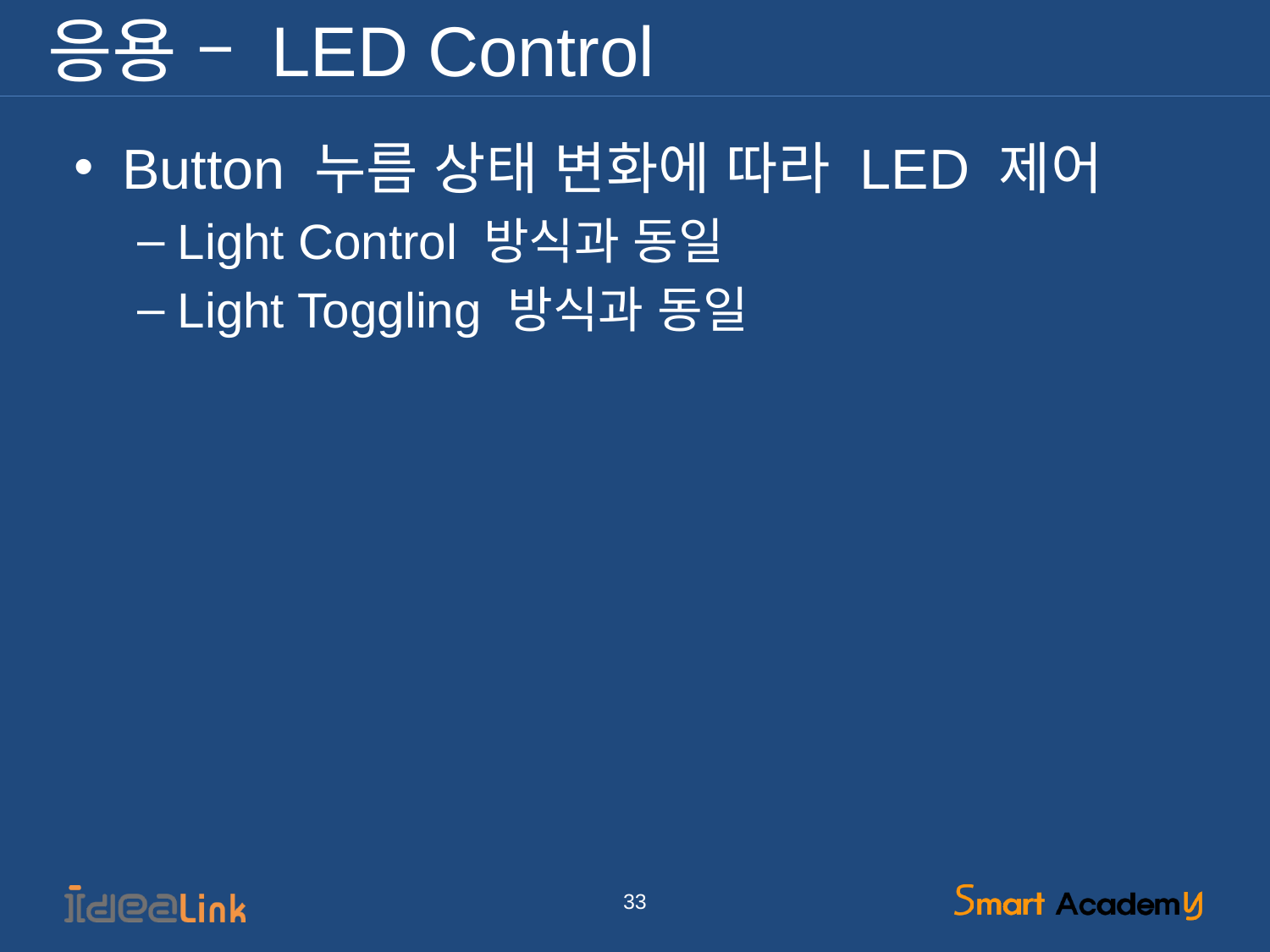

# 응용 – LED Control
Button 누름 상태 변화에 따라 LED 제어
Light Control 방식과 동일
Light Toggling 방식과 동일
33